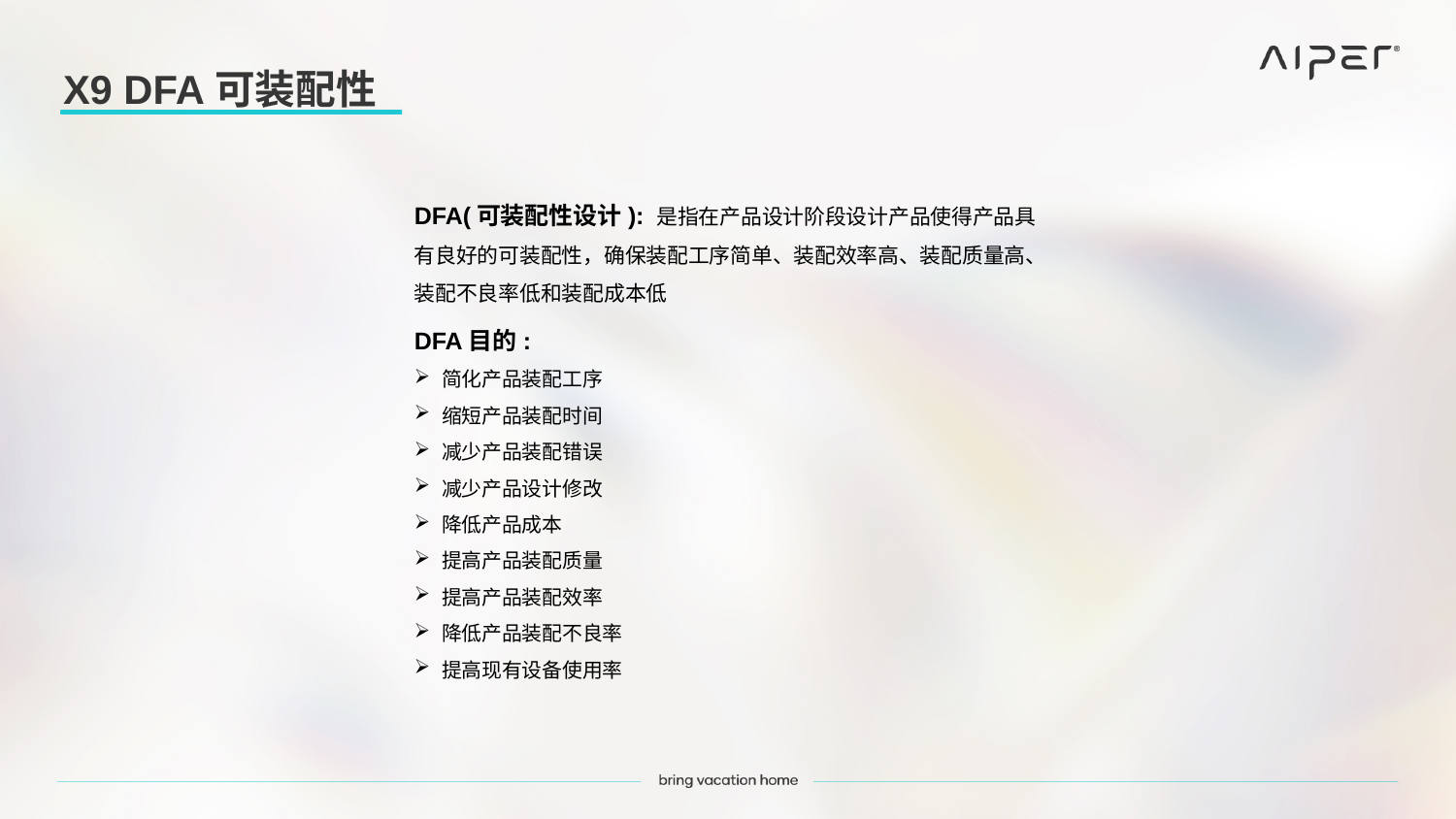

X9 DFA可装配性

DFA(可装配性设计): 是指在产品设计阶段设计产品使得产品具有良好的可装配性，确保装配工序简单、装配效率高、装配质量高、装配不良率低和装配成本低
DFA目的:
简化产品装配工序
缩短产品装配时间
减少产品装配错误
减少产品设计修改
降低产品成本
提高产品装配质量
提高产品装配效率
降低产品装配不良率
提高现有设备使用率